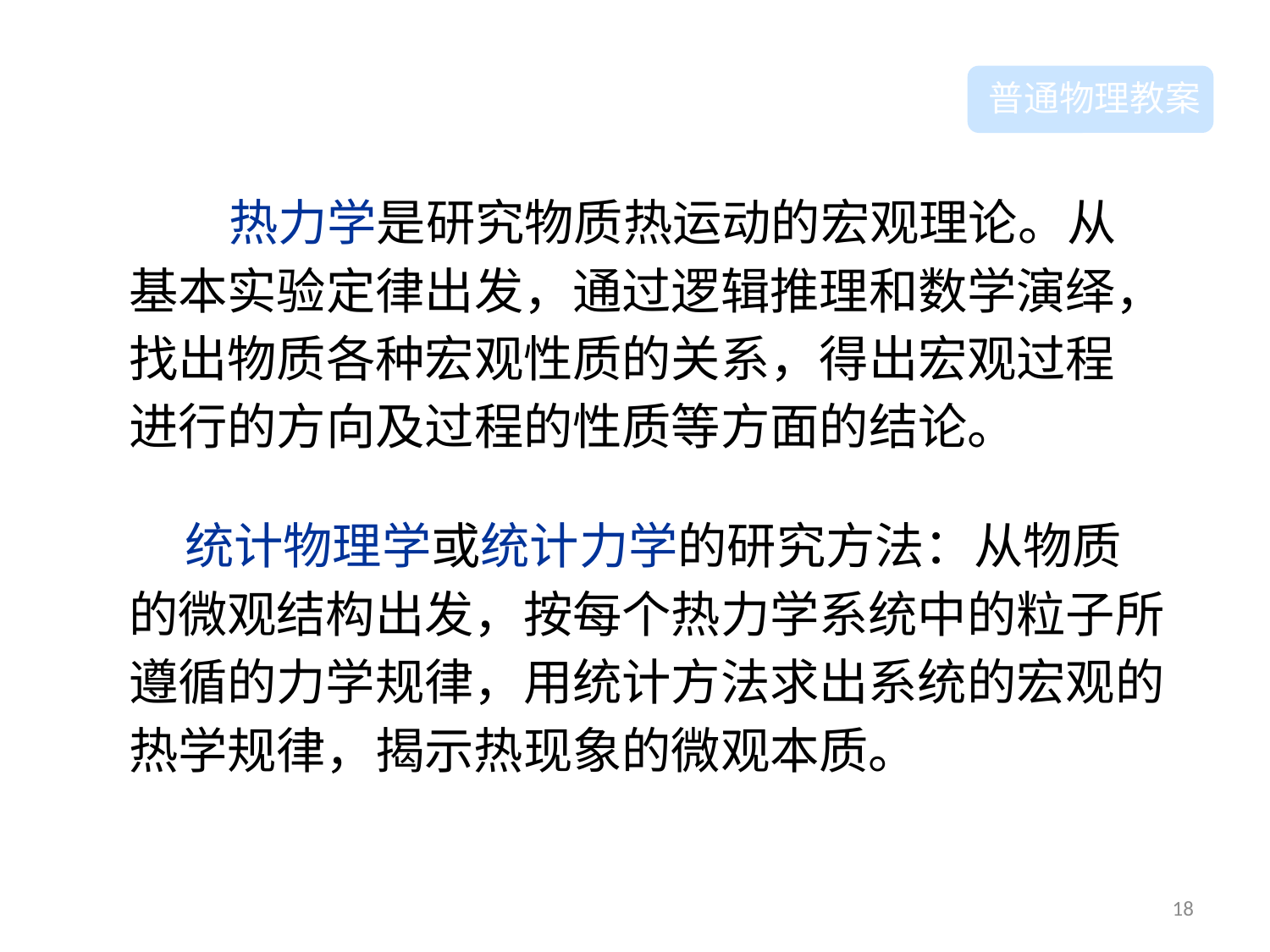

普通物理教案
        热力学是研究物质热运动的宏观理论。从基本实验定律出发，通过逻辑推理和数学演绎，找出物质各种宏观性质的关系，得出宏观过程进行的方向及过程的性质等方面的结论。
    统计物理学或统计力学的研究方法：从物质的微观结构出发，按每个热力学系统中的粒子所遵循的力学规律，用统计方法求出系统的宏观的热学规律，揭示热现象的微观本质。
18